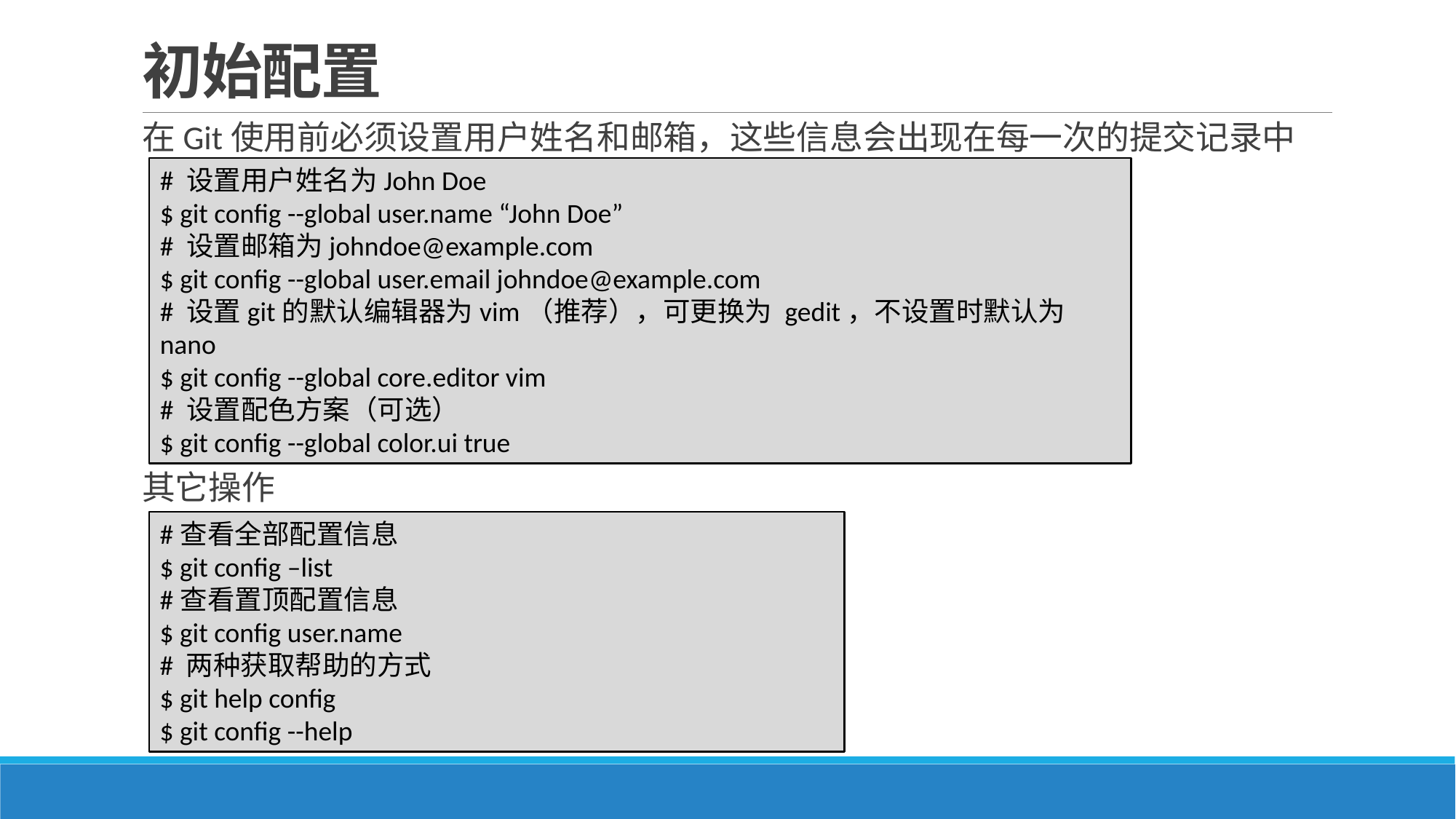

# 初始配置
在Git使用前必须设置用户姓名和邮箱，这些信息会出现在每一次的提交记录中

其它操作
# 设置用户姓名为John Doe
$ git config --global user.name “John Doe”
# 设置邮箱为johndoe@example.com
$ git config --global user.email johndoe@example.com
# 设置git的默认编辑器为vim（推荐），可更换为 gedit，不设置时默认为nano
$ git config --global core.editor vim
# 设置配色方案（可选）
$ git config --global color.ui true
#查看全部配置信息
$ git config –list
#查看置顶配置信息
$ git config user.name
# 两种获取帮助的方式
$ git help config
$ git config --help